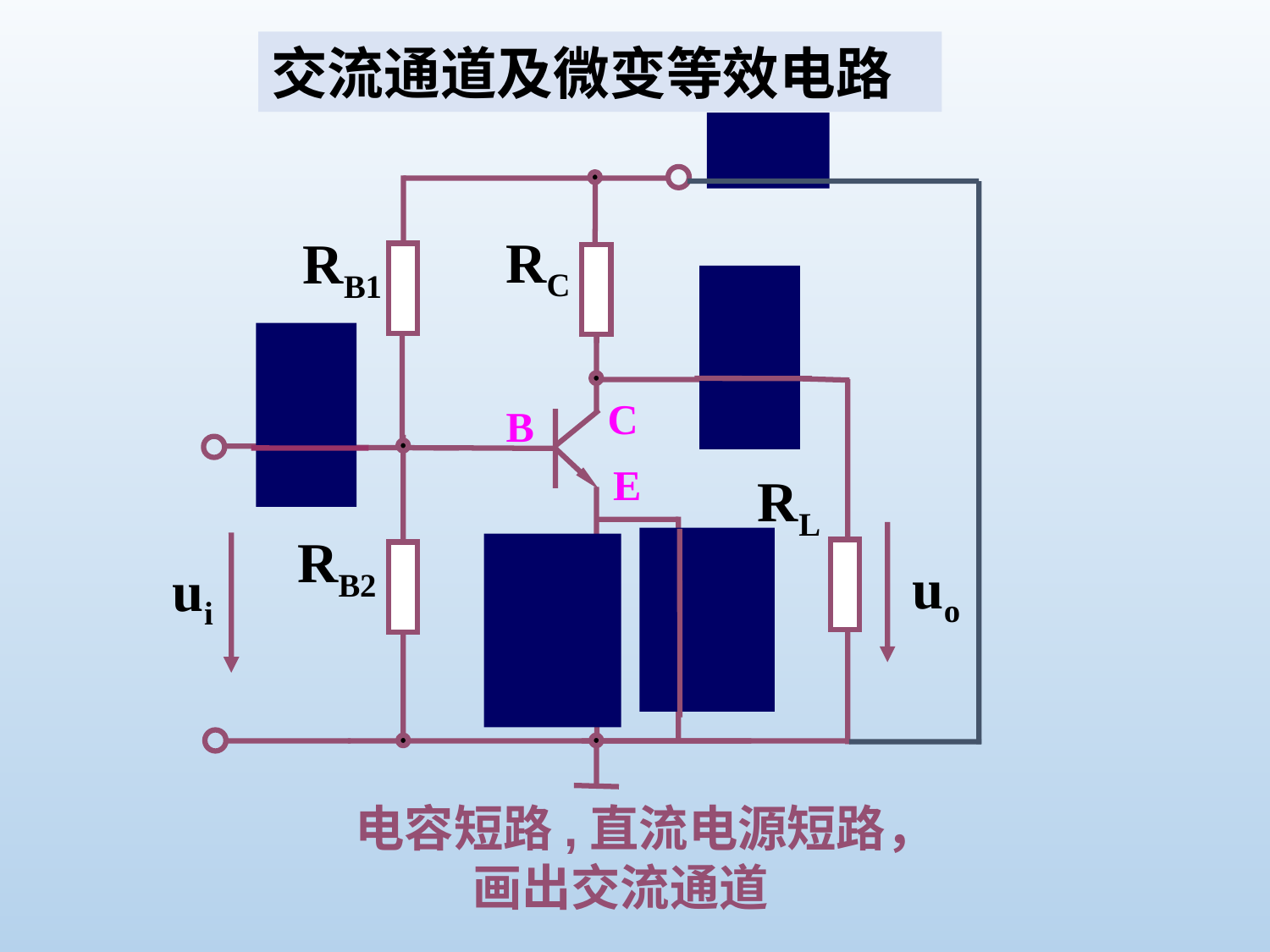

交流通道及微变等效电路
+EC

RC
RB1

C2

C1

RL

RB2

RE
uo
ui

CE

C
B
E

电容短路,直流电源短路，画出交流通道